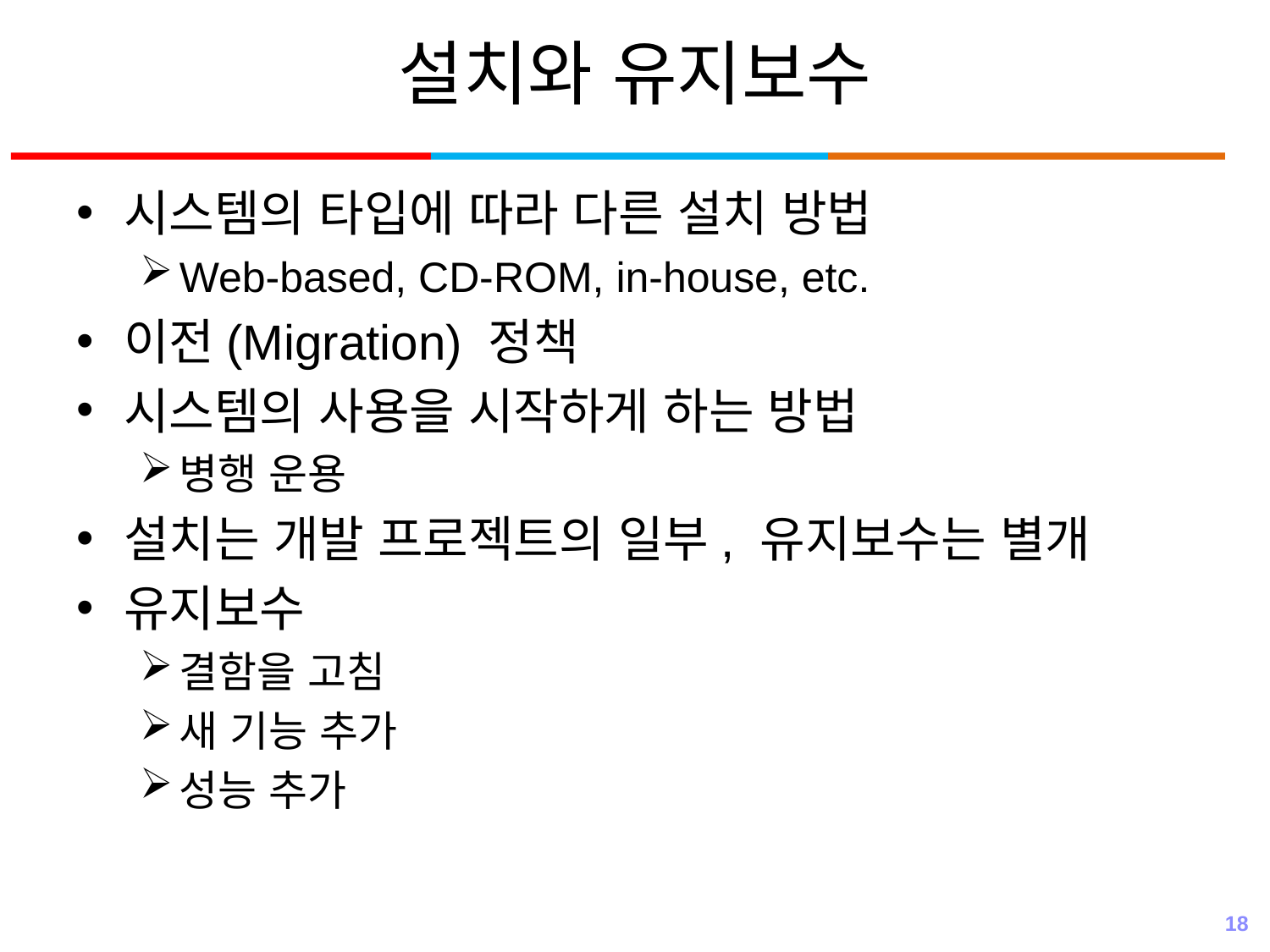

# 설치와 유지보수
시스템의 타입에 따라 다른 설치 방법
Web-based, CD-ROM, in-house, etc.
이전(Migration) 정책
시스템의 사용을 시작하게 하는 방법
병행 운용
설치는 개발 프로젝트의 일부, 유지보수는 별개
유지보수
결함을 고침
새 기능 추가
성능 추가
18